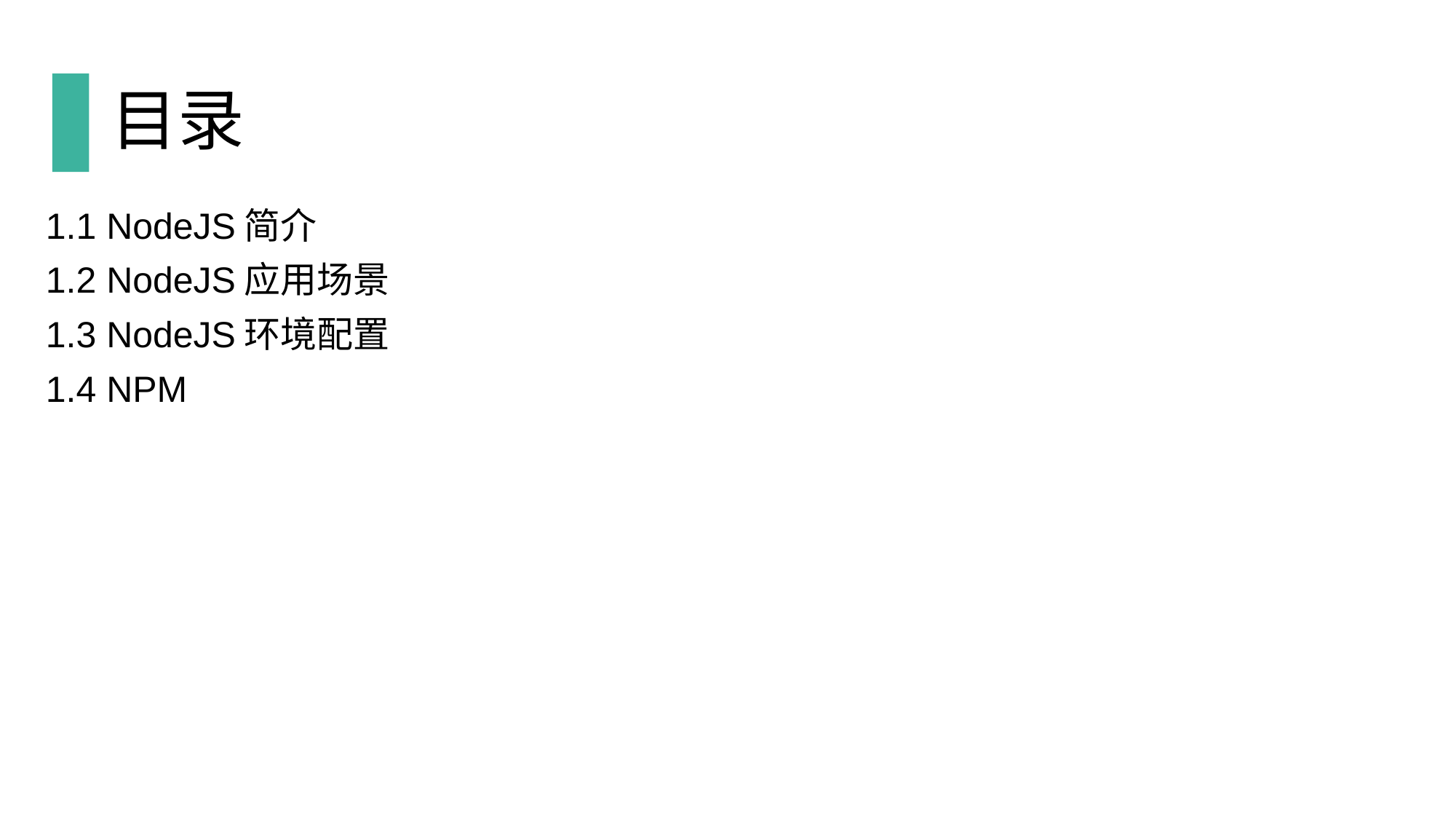

# 目录
1.1 NodeJS简介
1.2 NodeJS应用场景
1.3 NodeJS环境配置
1.4 NPM